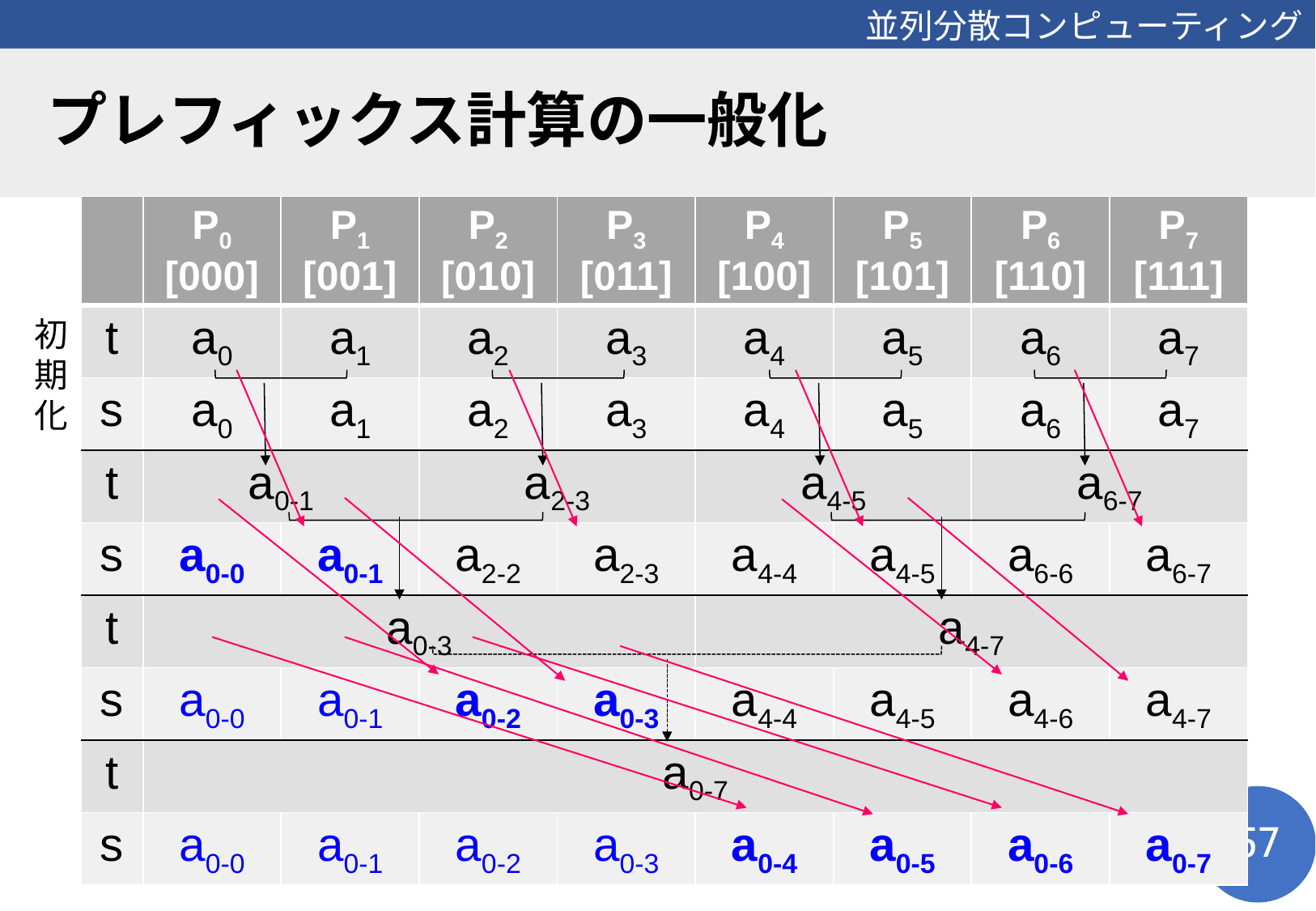

# プレフィックス計算の一般化
|  | P0 [000] | P1 [001] | P2 [010] | P3 [011] | P4 [100] | P5 [101] | P6 [110] | P7 [111] |
| --- | --- | --- | --- | --- | --- | --- | --- | --- |
| t | a0 | a1 | a2 | a3 | a4 | a5 | a6 | a7 |
| s | a0 | a1 | a2 | a3 | a4 | a5 | a6 | a7 |
| t | a0-1 |  | a2-3 |  | a4-5 |  | a6-7 |  |
| s | a0-0 | a0-1 | a2-2 | a2-3 | a4-4 | a4-5 | a6-6 | a6-7 |
| t | a0-3 |  |  |  | a4-7 |  |  |  |
| s | a0-0 | a0-1 | a0-2 | a0-3 | a4-4 | a4-5 | a4-6 | a4-7 |
| t | a0-7 |  |  |  |  |  |  |  |
| s | a0-0 | a0-1 | a0-2 | a0-3 | a0-4 | a0-5 | a0-6 | a0-7 |
初期化

57